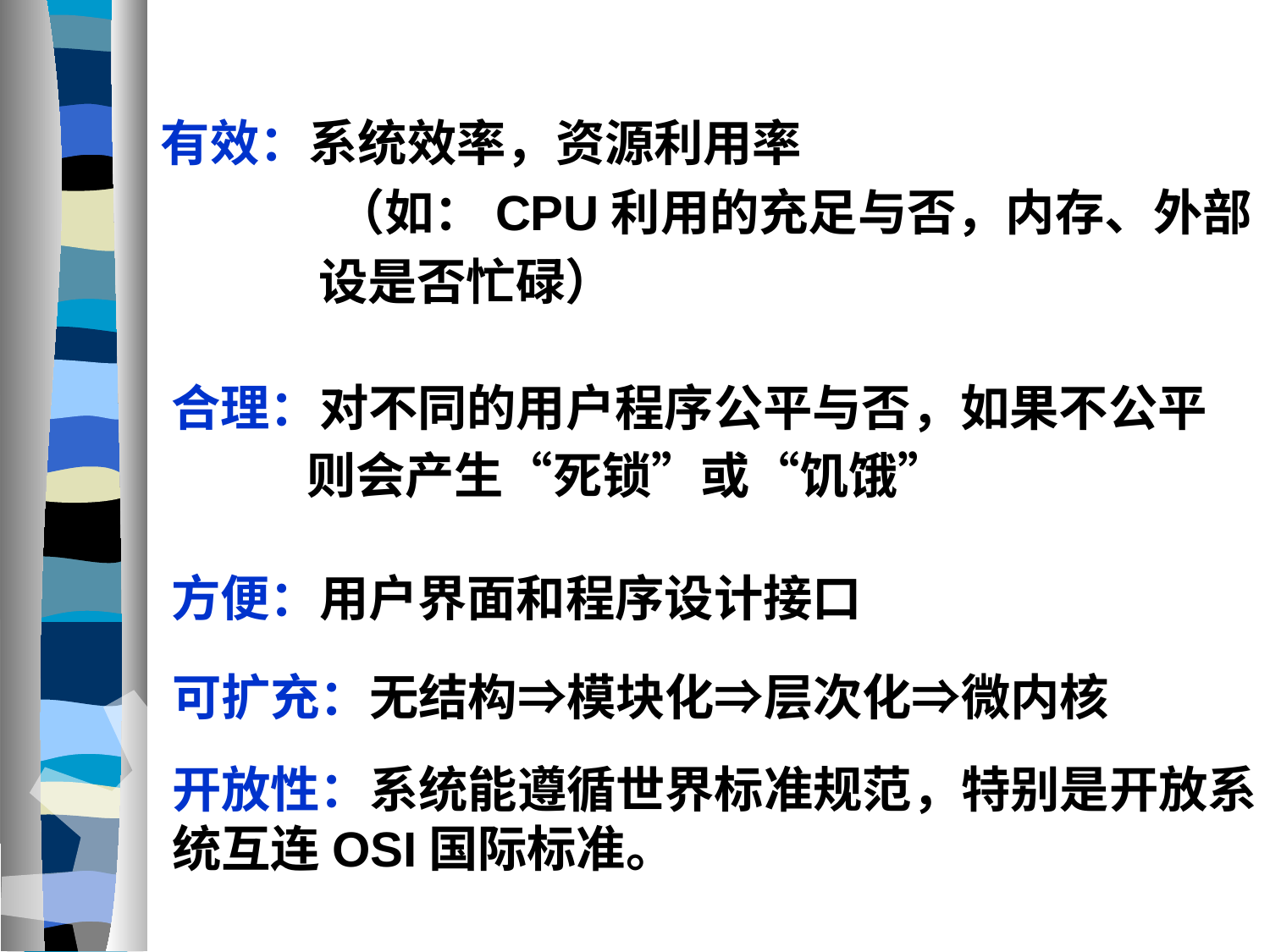

有效：系统效率，资源利用率
 		（如：CPU利用的充足与否，内存、外部
             设是否忙碌）
合理：对不同的用户程序公平与否，如果不公平
           则会产生“死锁”或“饥饿”
方便：用户界面和程序设计接口
可扩充：无结构⇒模块化⇒层次化⇒微内核
开放性：系统能遵循世界标准规范，特别是开放系统互连OSI国际标准。